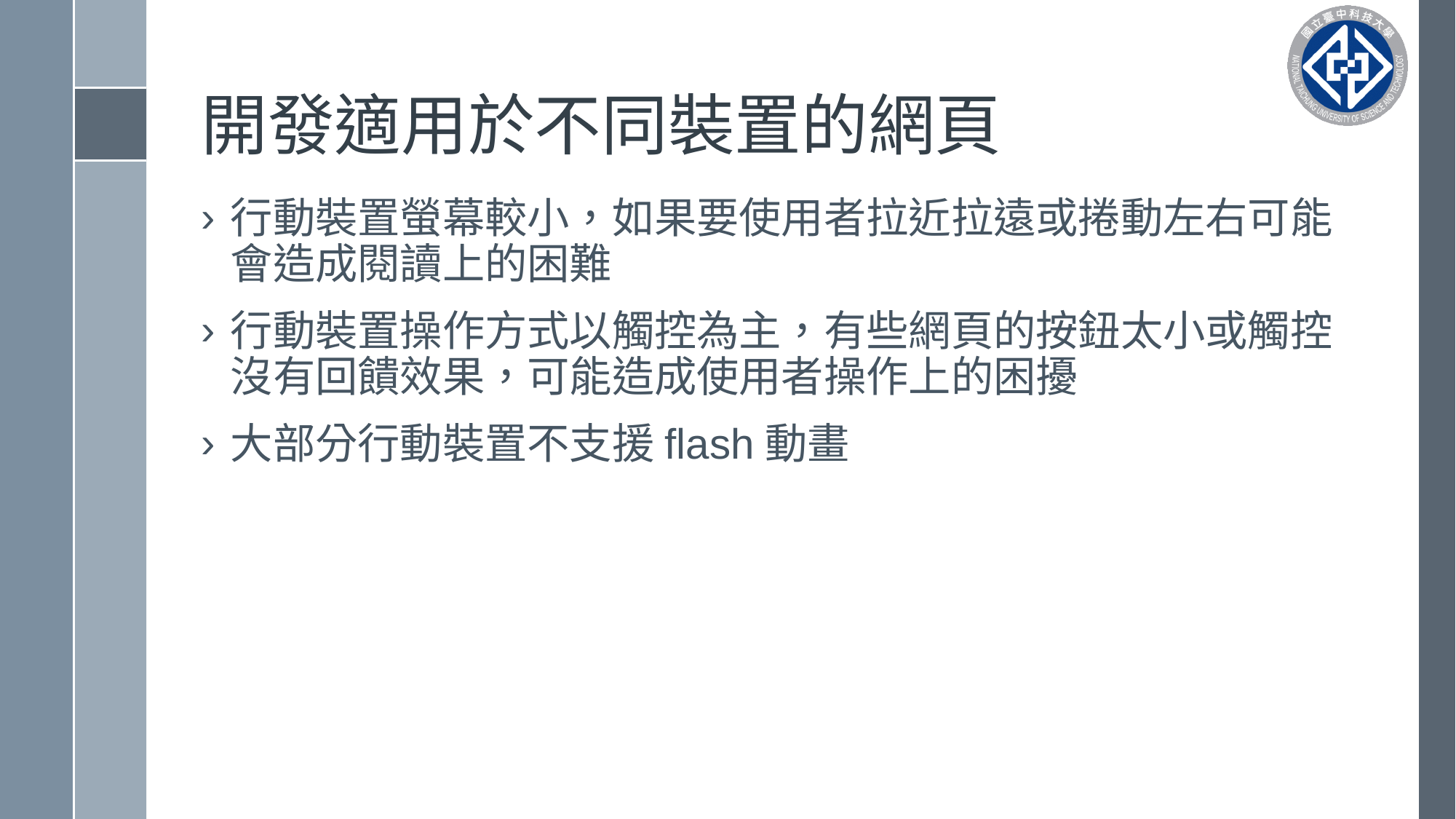

# 開發適用於不同裝置的網頁
行動裝置螢幕較小，如果要使用者拉近拉遠或捲動左右可能會造成閱讀上的困難
行動裝置操作方式以觸控為主，有些網頁的按鈕太小或觸控沒有回饋效果，可能造成使用者操作上的困擾
大部分行動裝置不支援flash動畫